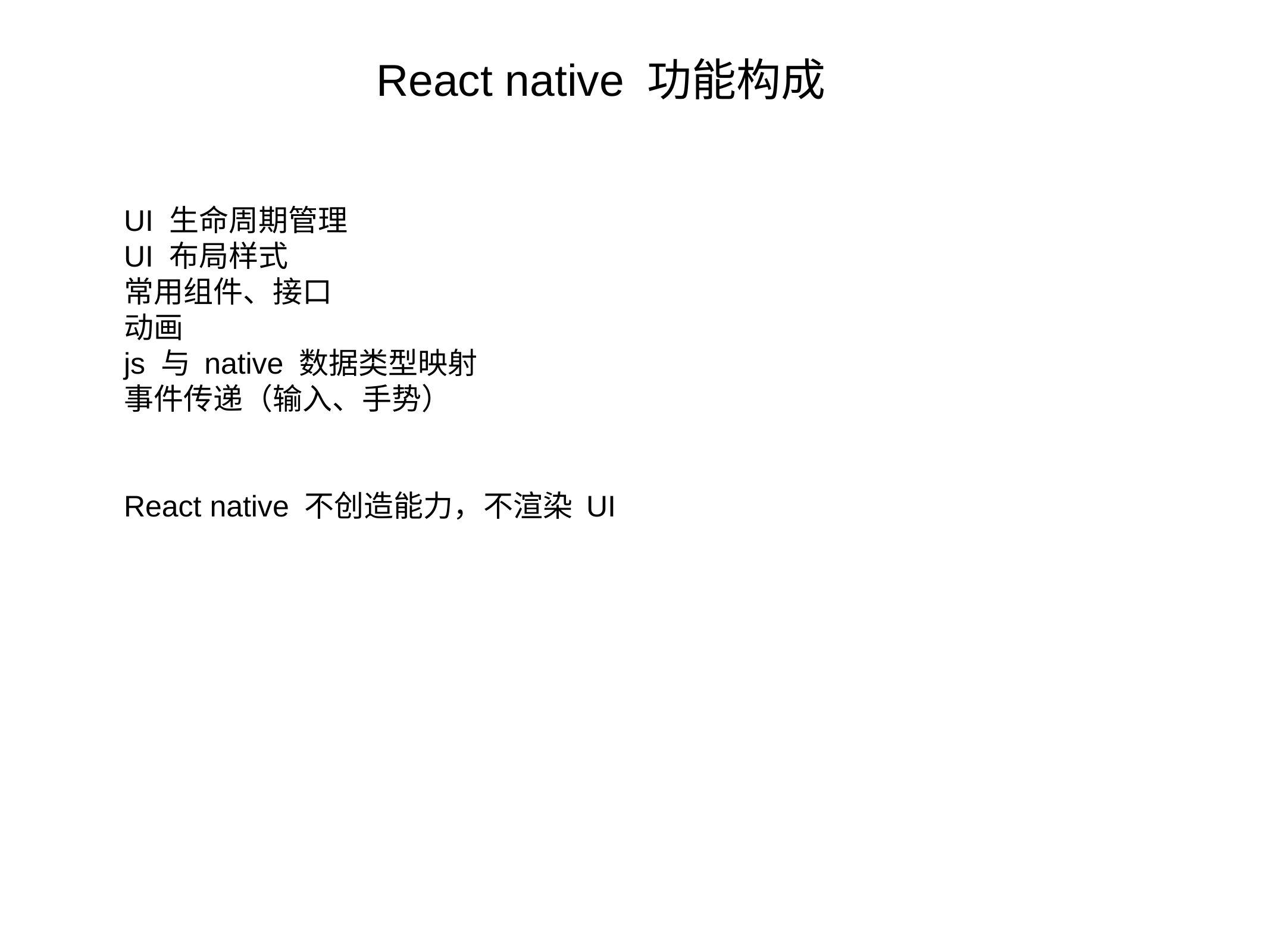

React native 功能构成
UI 生命周期管理
UI 布局样式
常用组件、接口
动画
js 与 native 数据类型映射
事件传递（输入、手势）

React native 不创造能力，不渲染 UI